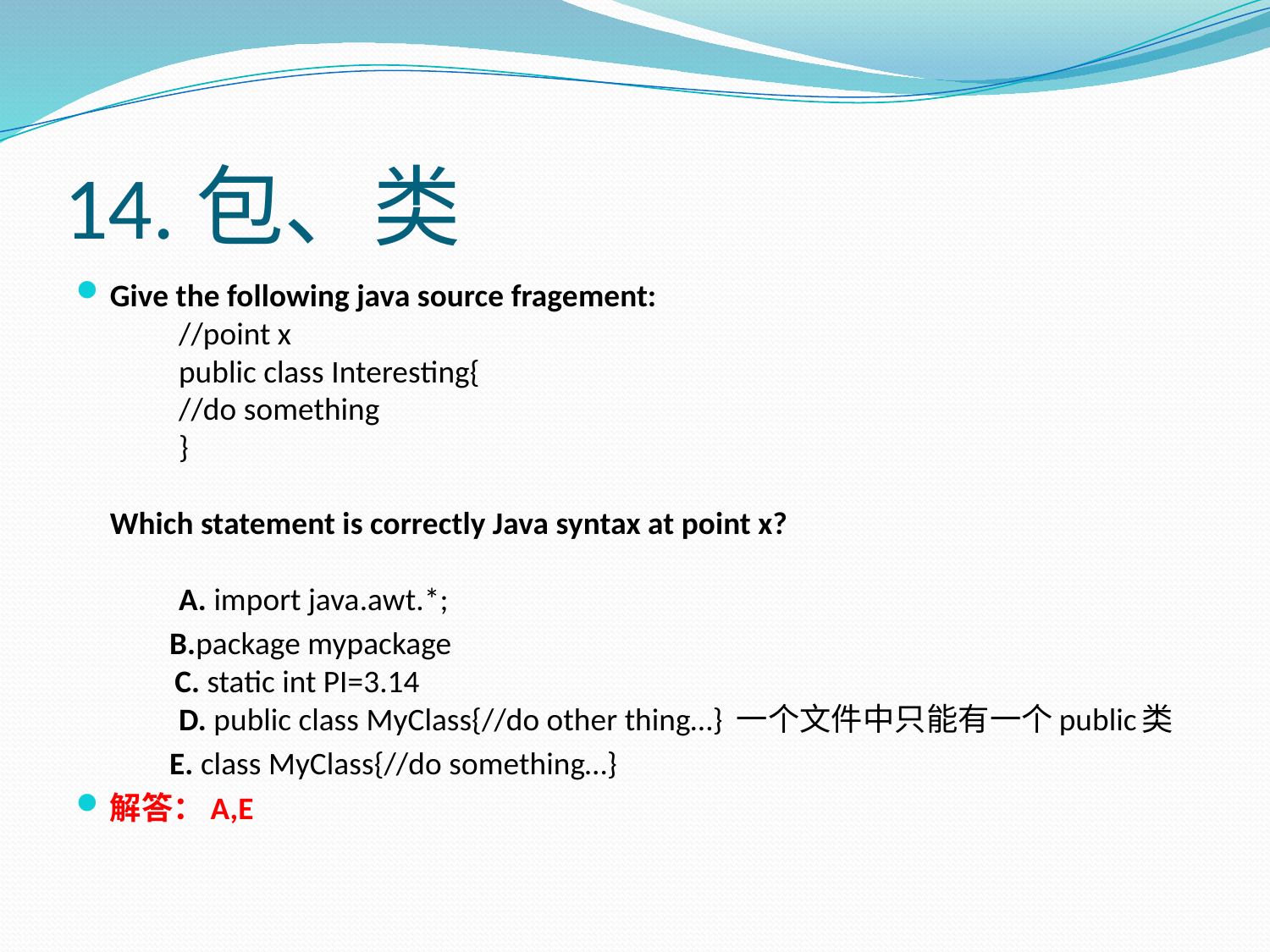

# 14.包、类
Give the following java source fragement:
　　//point x
　　public class Interesting{
　　//do something
　　}
Which statement is correctly Java syntax at point x?
　　A. import java.awt.*;
             B.package mypackage
         C. static int PI=3.14
　　D. public class MyClass{//do other thing…} 一个文件中只能有一个public类
             E. class MyClass{//do something…}
解答：A,E